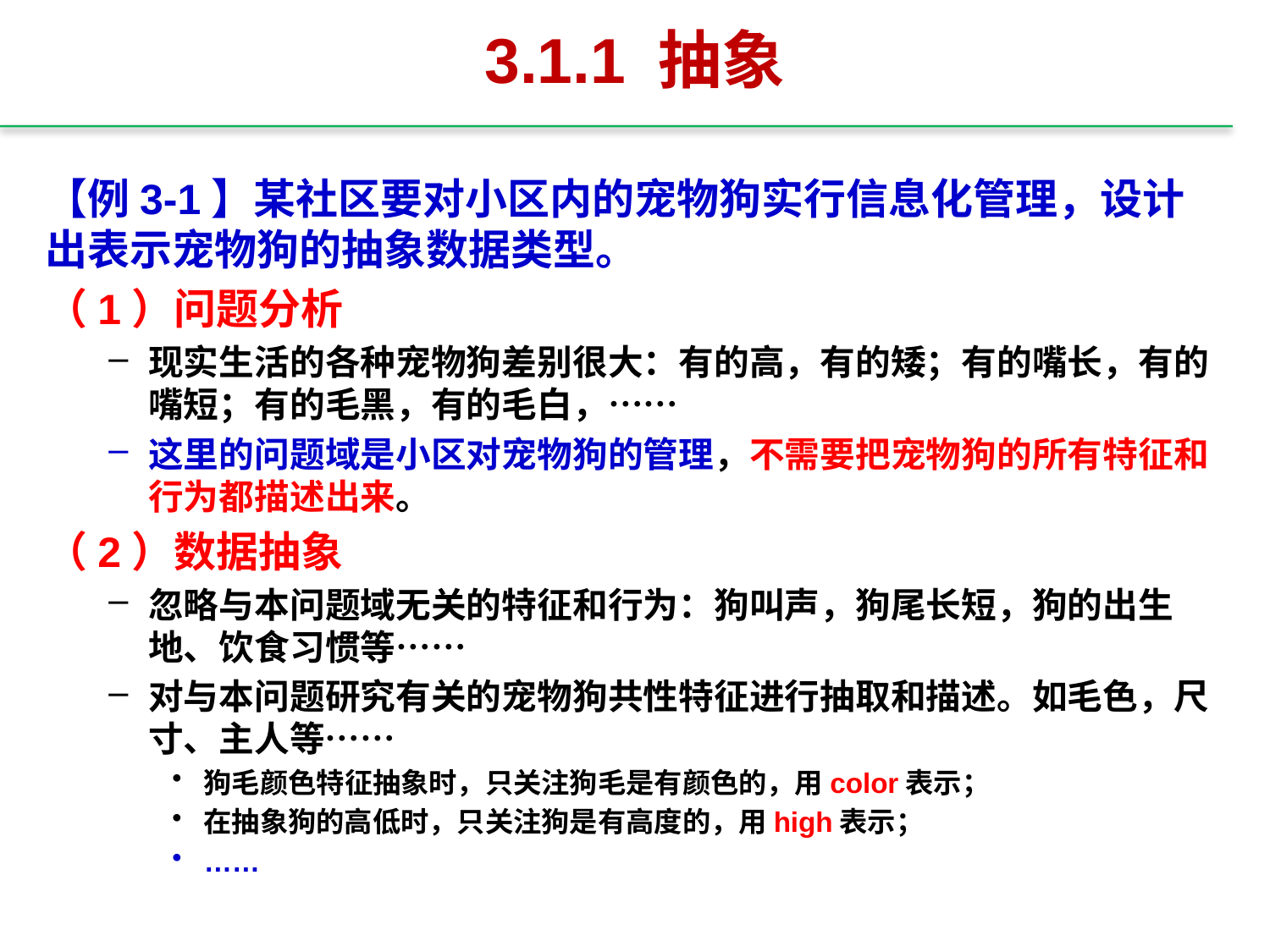

# 3.1.1 抽象
【例3-1】某社区要对小区内的宠物狗实行信息化管理，设计出表示宠物狗的抽象数据类型。
（1）问题分析
现实生活的各种宠物狗差别很大：有的高，有的矮；有的嘴长，有的嘴短；有的毛黑，有的毛白，……
这里的问题域是小区对宠物狗的管理，不需要把宠物狗的所有特征和行为都描述出来。
（2）数据抽象
忽略与本问题域无关的特征和行为：狗叫声，狗尾长短，狗的出生地、饮食习惯等……
对与本问题研究有关的宠物狗共性特征进行抽取和描述。如毛色，尺寸、主人等……
狗毛颜色特征抽象时，只关注狗毛是有颜色的，用color表示；
在抽象狗的高低时，只关注狗是有高度的，用high表示；
……